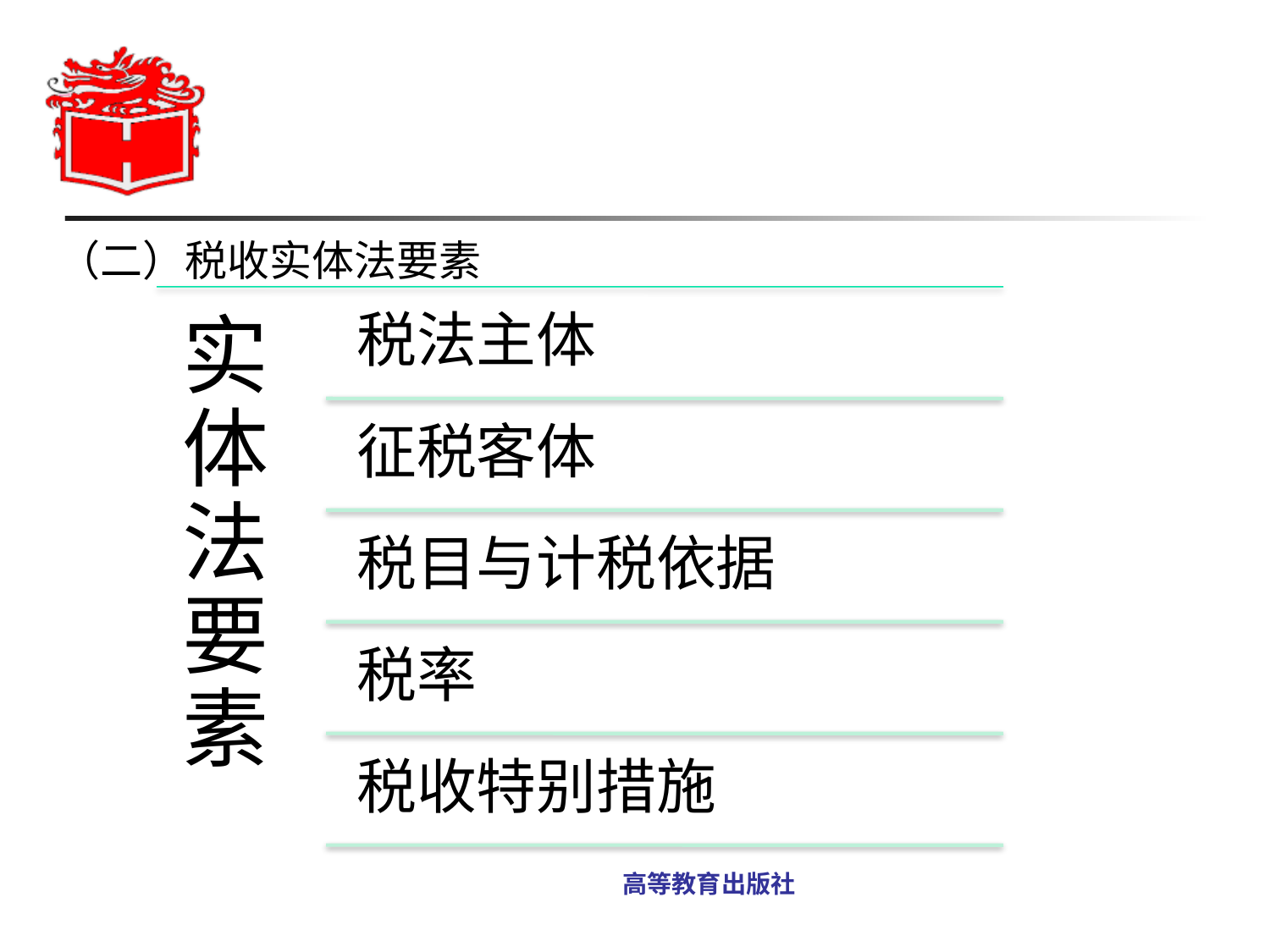

（二）税收实体法要素

实体法要素
税法主体
征税客体
税目与计税依据
税率
税收特别措施

高等教育出版社